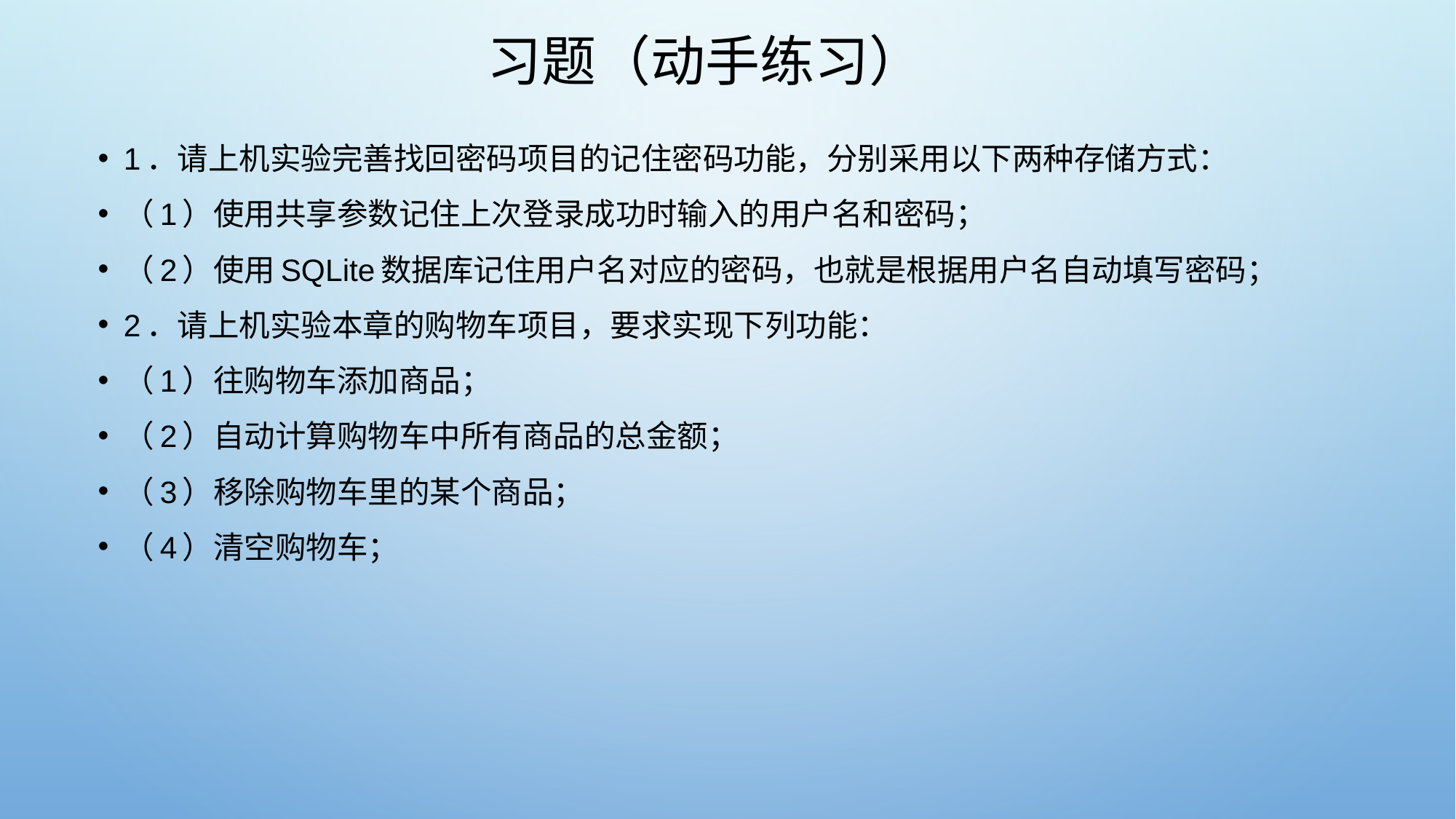

# 习题（动手练习）
1．请上机实验完善找回密码项目的记住密码功能，分别采用以下两种存储方式：
（1）使用共享参数记住上次登录成功时输入的用户名和密码；
（2）使用SQLite数据库记住用户名对应的密码，也就是根据用户名自动填写密码；
2．请上机实验本章的购物车项目，要求实现下列功能：
（1）往购物车添加商品；
（2）自动计算购物车中所有商品的总金额；
（3）移除购物车里的某个商品；
（4）清空购物车；